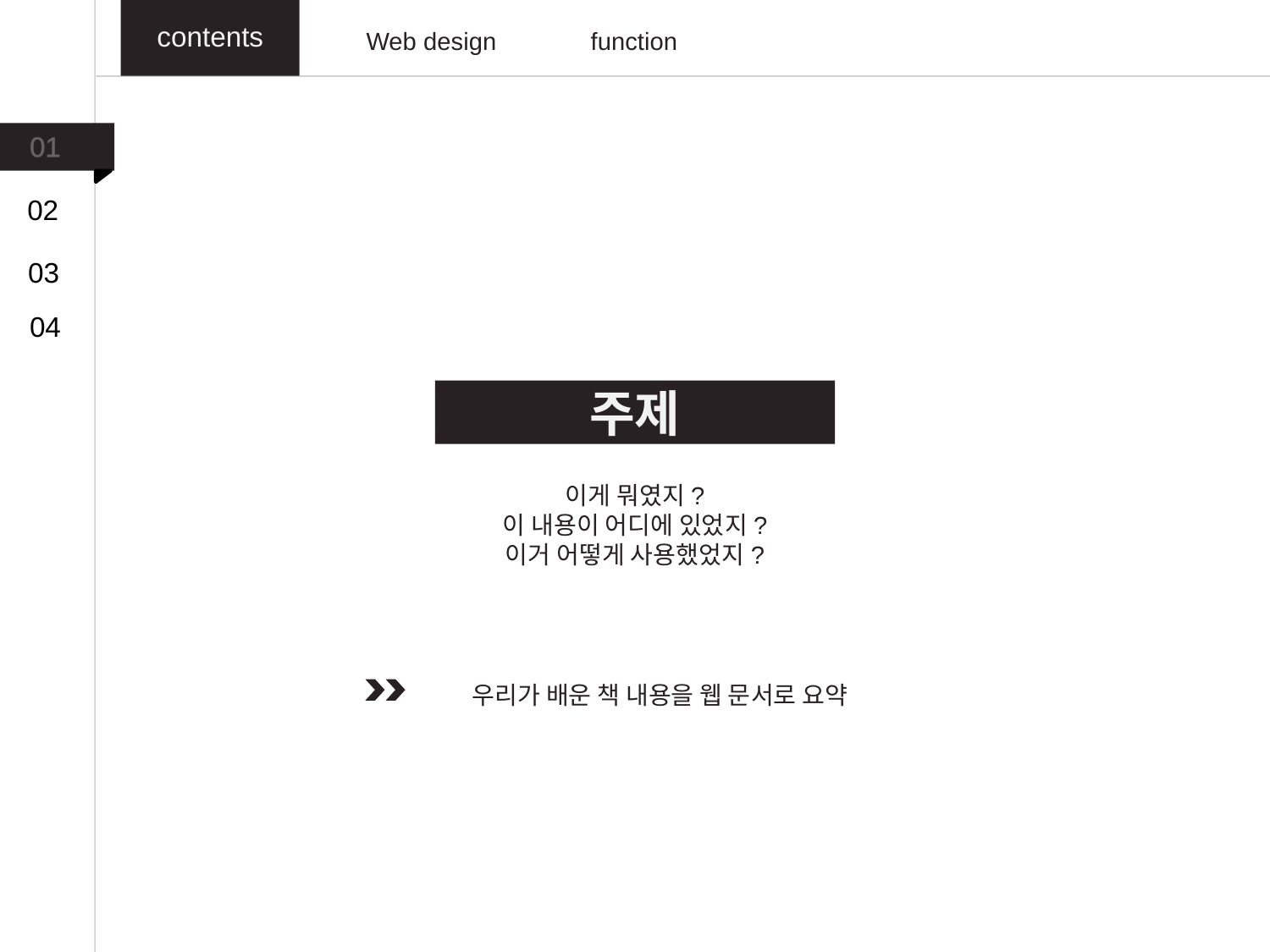

contents
Web design
function
01

02
03
04
주제

이게 뭐였지?
이 내용이 어디에 있었지?
이거 어떻게 사용했었지?
우리가 배운 책 내용을 웹 문서로 요약